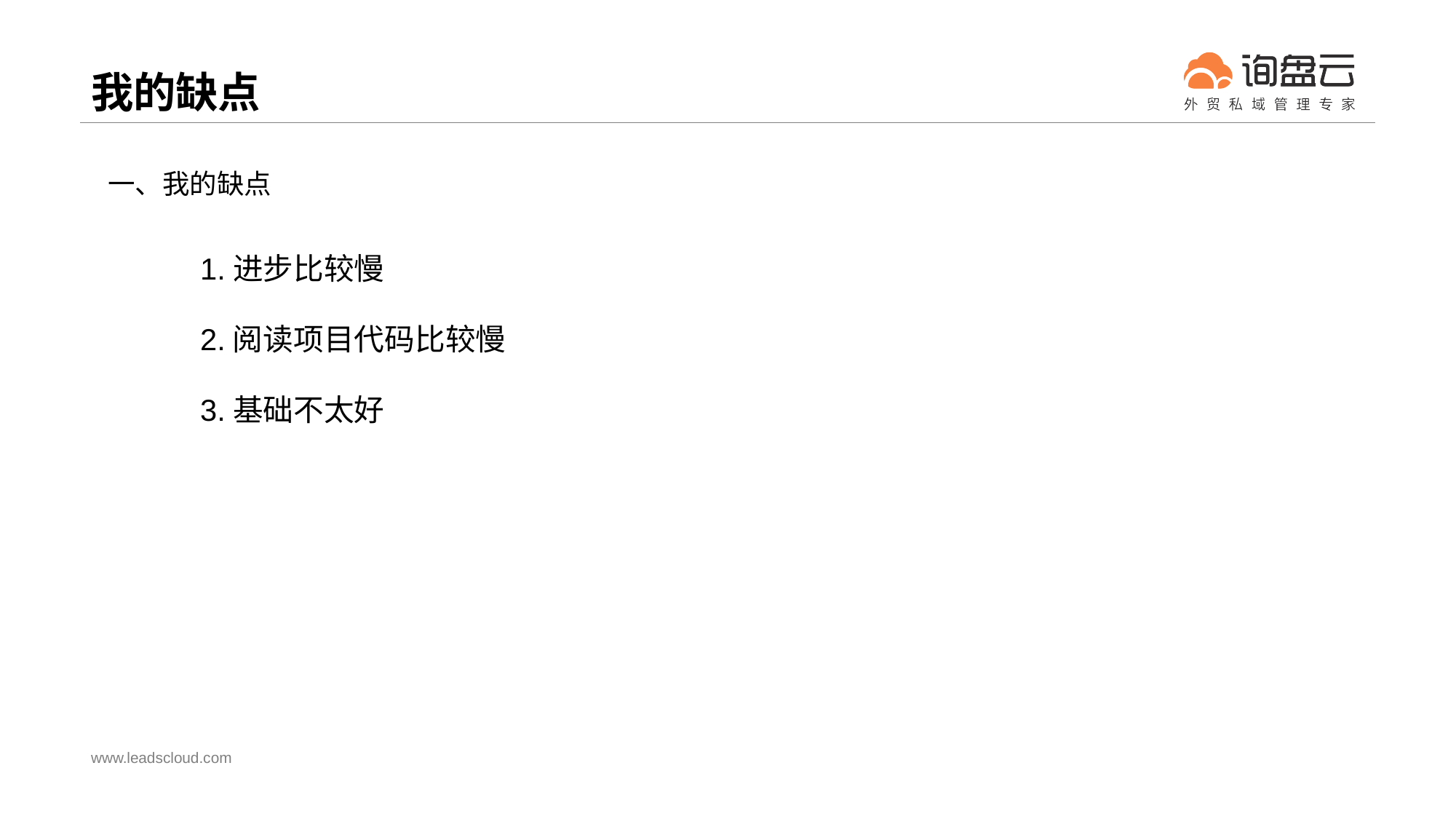

# 我的缺点
一、我的缺点
1.进步比较慢
2.阅读项目代码比较慢
3.基础不太好
www.leadscloud.com
9